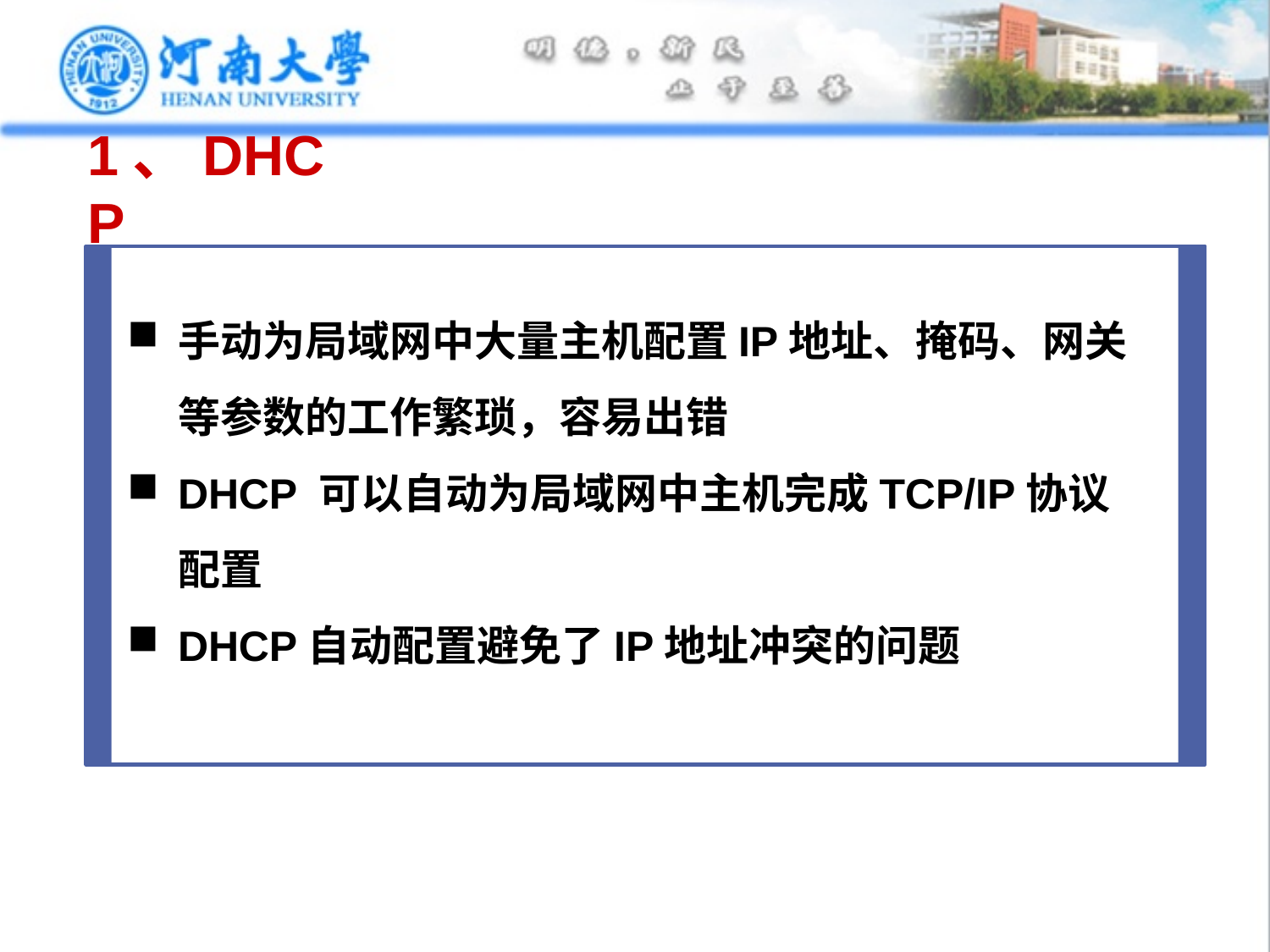

1、DHCP

手动为局域网中大量主机配置IP地址、掩码、网关等参数的工作繁琐，容易出错
DHCP 可以自动为局域网中主机完成TCP/IP协议配置
DHCP自动配置避免了IP地址冲突的问题